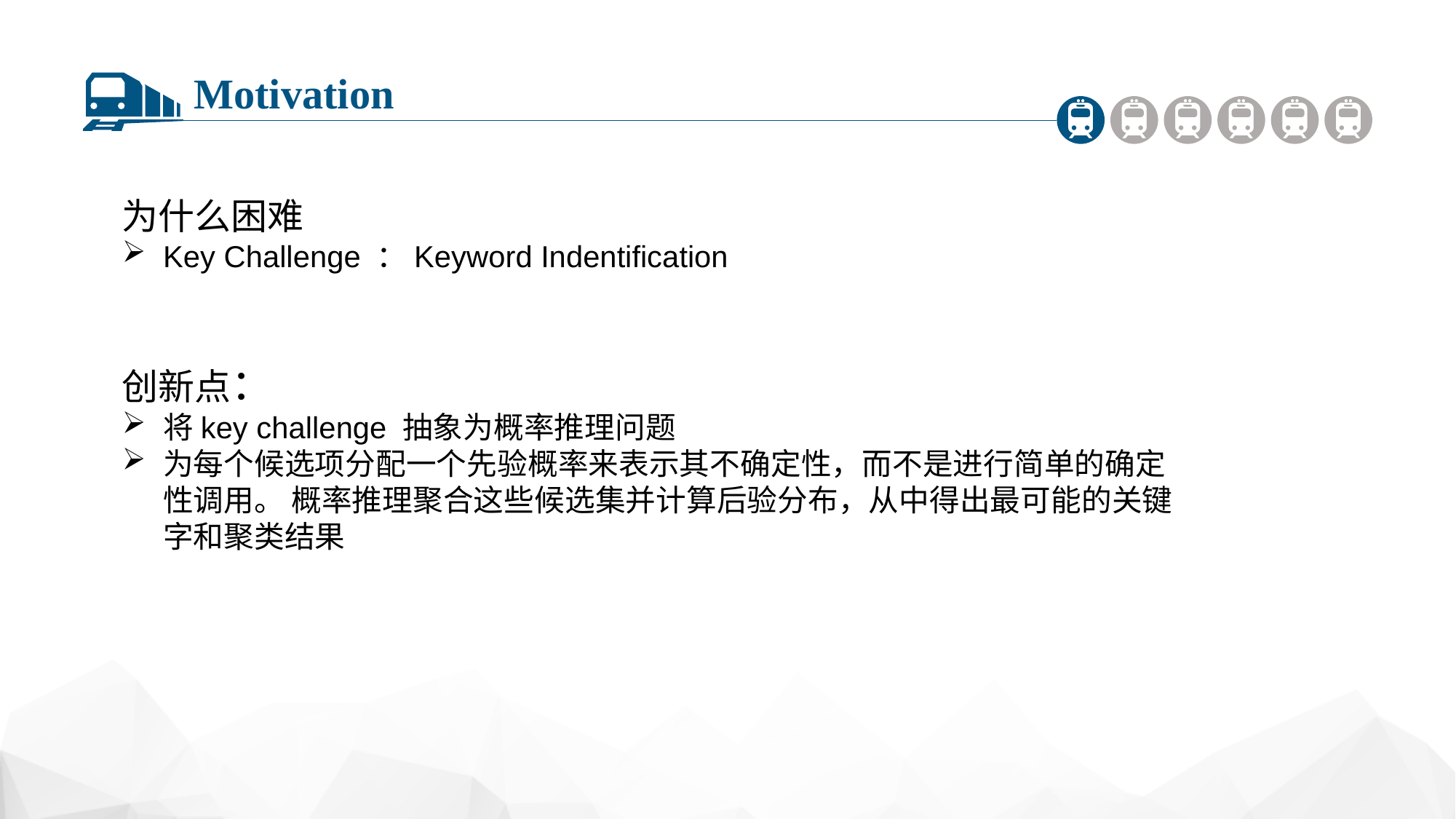

Motivation
为什么困难
Key Challenge ：Keyword Indentification

创新点：
将key challenge 抽象为概率推理问题
为每个候选项分配一个先验概率来表示其不确定性，而不是进行简单的确定性调用。 概率推理聚合这些候选集并计算后验分布，从中得出最可能的关键字和聚类结果